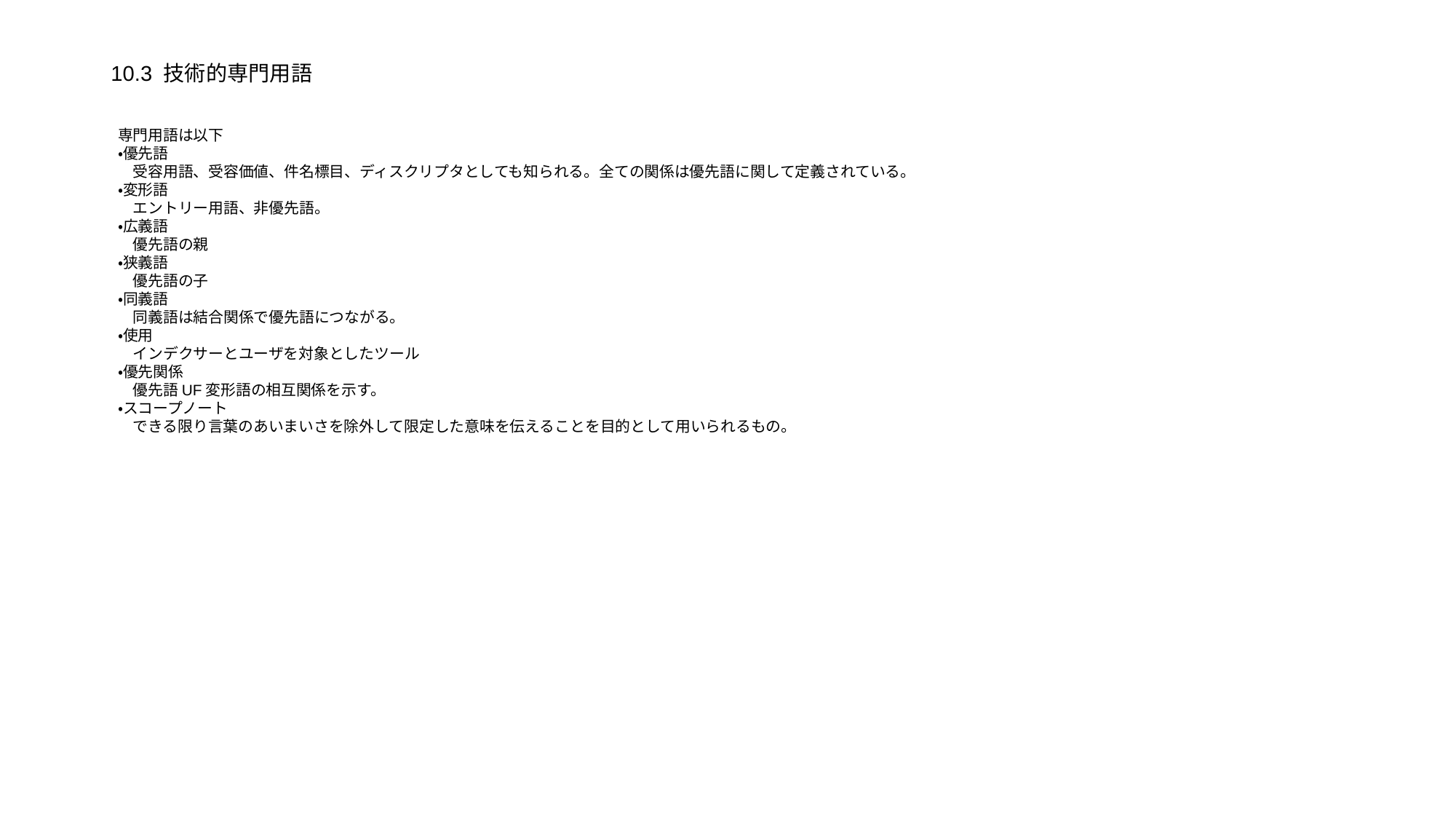

# 10.3 技術的専門用語
専門用語は以下
・優先語
　受容用語、受容価値、件名標目、ディスクリプタとしても知られる。全ての関係は優先語に関して定義されている。
・変形語
　エントリー用語、非優先語。
・広義語
　優先語の親
・狭義語
　優先語の子
・同義語
　同義語は結合関係で優先語につながる。
・使用
　インデクサーとユーザを対象としたツール
・優先関係
　優先語UF変形語の相互関係を示す。
・スコープノート
　できる限り言葉のあいまいさを除外して限定した意味を伝えることを目的として用いられるもの。